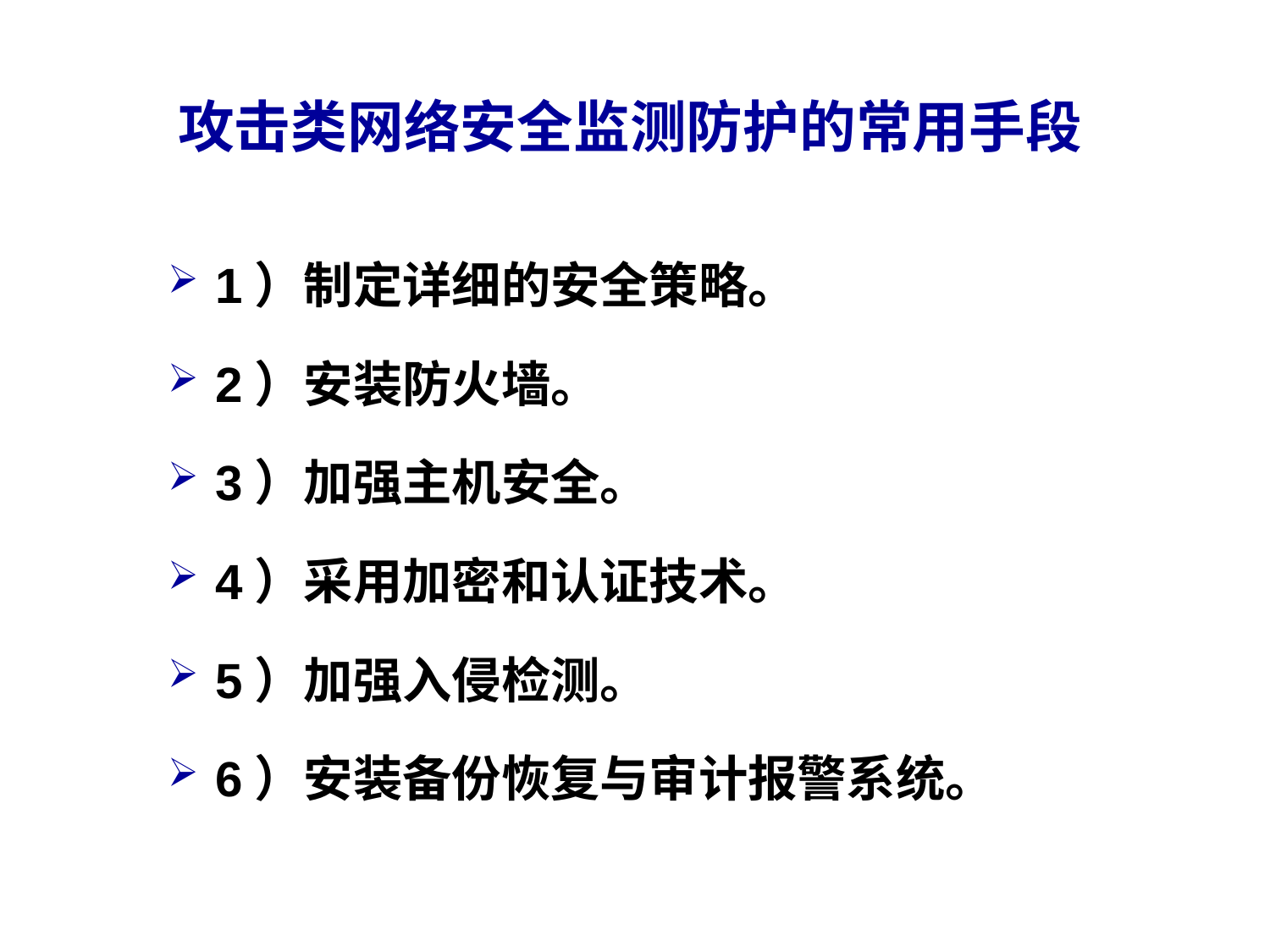

# 攻击类网络安全监测防护的常用手段
1）制定详细的安全策略。
2）安装防火墙。
3）加强主机安全。
4）采用加密和认证技术。
5）加强入侵检测。
6）安装备份恢复与审计报警系统。